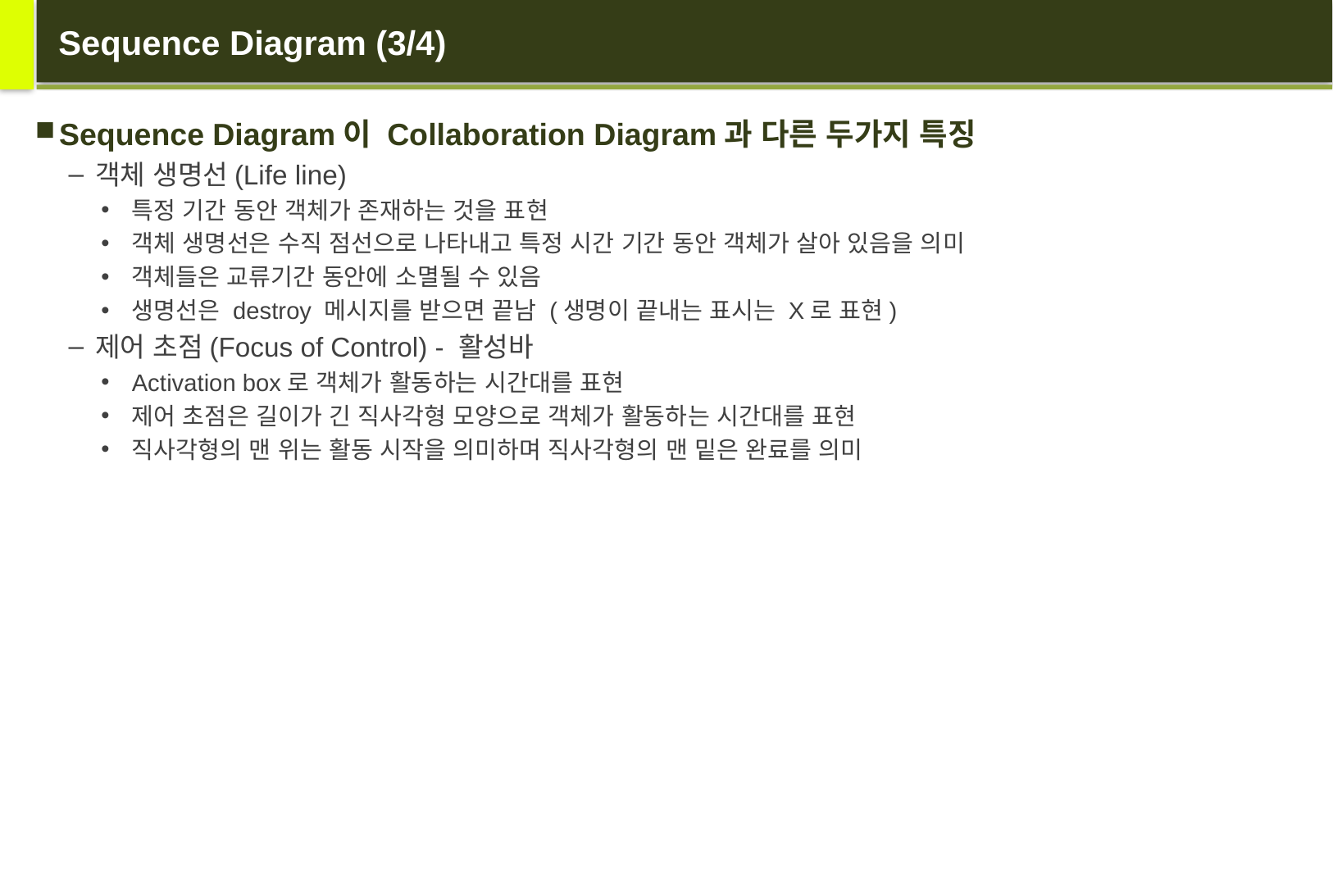

# Sequence Diagram (3/4)
Sequence Diagram이 Collaboration Diagram과 다른 두가지 특징
객체 생명선(Life line)
특정 기간 동안 객체가 존재하는 것을 표현
객체 생명선은 수직 점선으로 나타내고 특정 시간 기간 동안 객체가 살아 있음을 의미
객체들은 교류기간 동안에 소멸될 수 있음
생명선은 destroy 메시지를 받으면 끝남 (생명이 끝내는 표시는 X로 표현)
제어 초점(Focus of Control) - 활성바
Activation box로 객체가 활동하는 시간대를 표현
제어 초점은 길이가 긴 직사각형 모양으로 객체가 활동하는 시간대를 표현
직사각형의 맨 위는 활동 시작을 의미하며 직사각형의 맨 밑은 완료를 의미